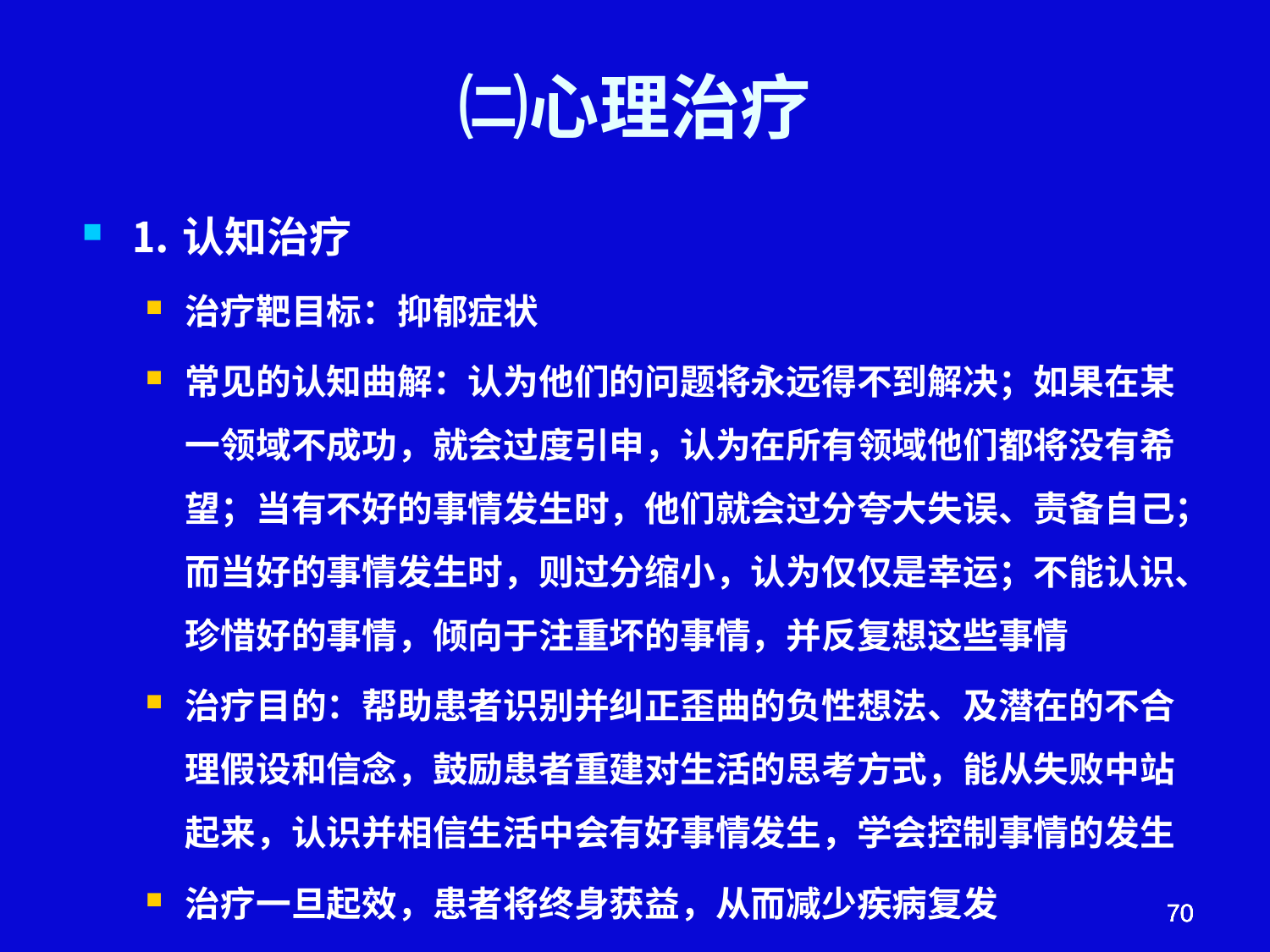

# ㈡心理治疗
⒈认知治疗
治疗靶目标：抑郁症状
常见的认知曲解：认为他们的问题将永远得不到解决；如果在某一领域不成功，就会过度引申，认为在所有领域他们都将没有希望；当有不好的事情发生时，他们就会过分夸大失误、责备自己；而当好的事情发生时，则过分缩小，认为仅仅是幸运；不能认识、珍惜好的事情，倾向于注重坏的事情，并反复想这些事情
治疗目的：帮助患者识别并纠正歪曲的负性想法、及潜在的不合理假设和信念，鼓励患者重建对生活的思考方式，能从失败中站起来，认识并相信生活中会有好事情发生，学会控制事情的发生
治疗一旦起效，患者将终身获益，从而减少疾病复发
70
70
70
70
70
70